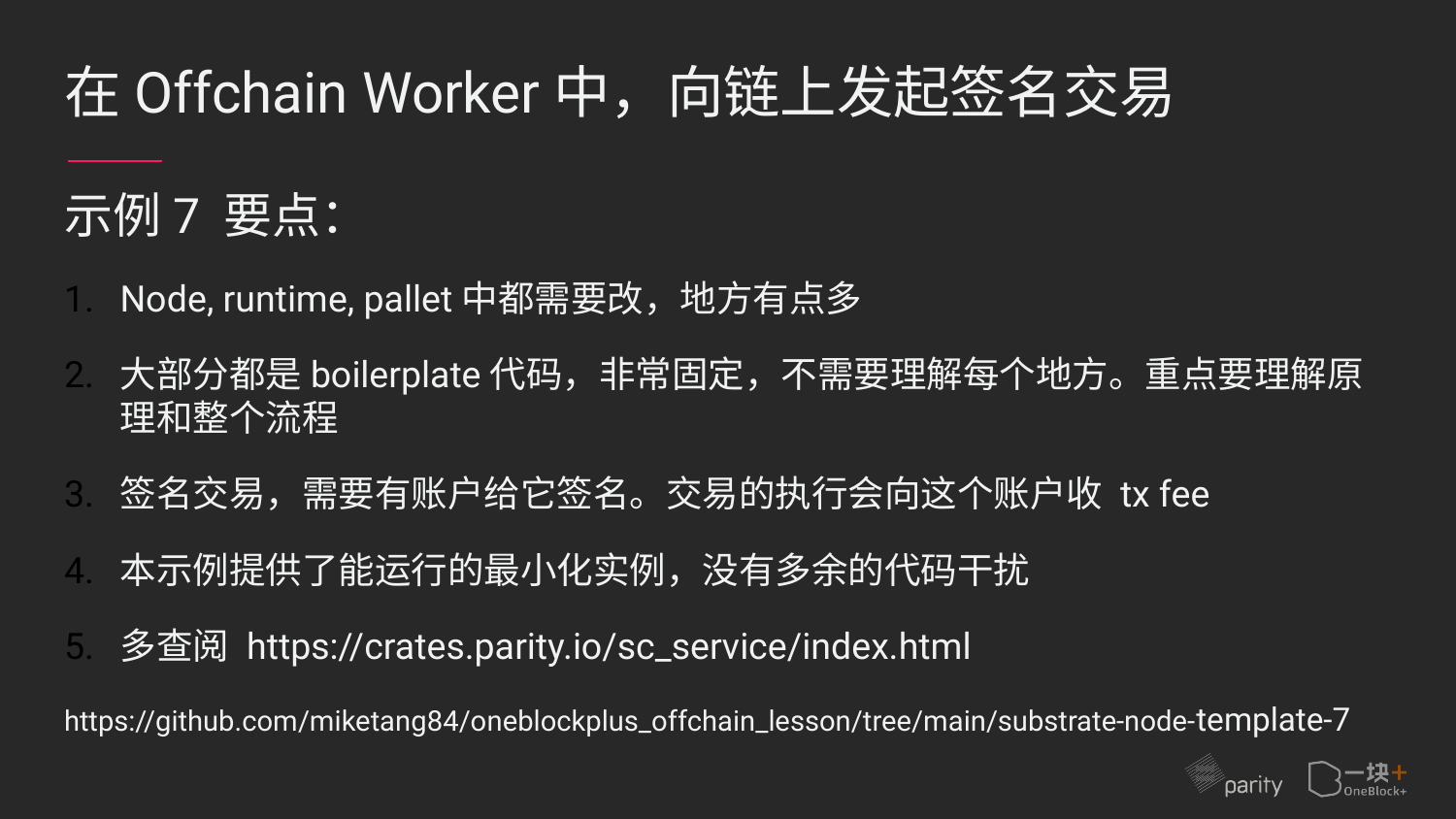

# 在Offchain Worker中，向链上发起签名交易
示例7 要点：
Node, runtime, pallet中都需要改，地方有点多
大部分都是boilerplate代码，非常固定，不需要理解每个地方。重点要理解原理和整个流程
签名交易，需要有账户给它签名。交易的执行会向这个账户收 tx fee
本示例提供了能运行的最小化实例，没有多余的代码干扰
多查阅 https://crates.parity.io/sc_service/index.html
https://github.com/miketang84/oneblockplus_offchain_lesson/tree/main/substrate-node-template-7